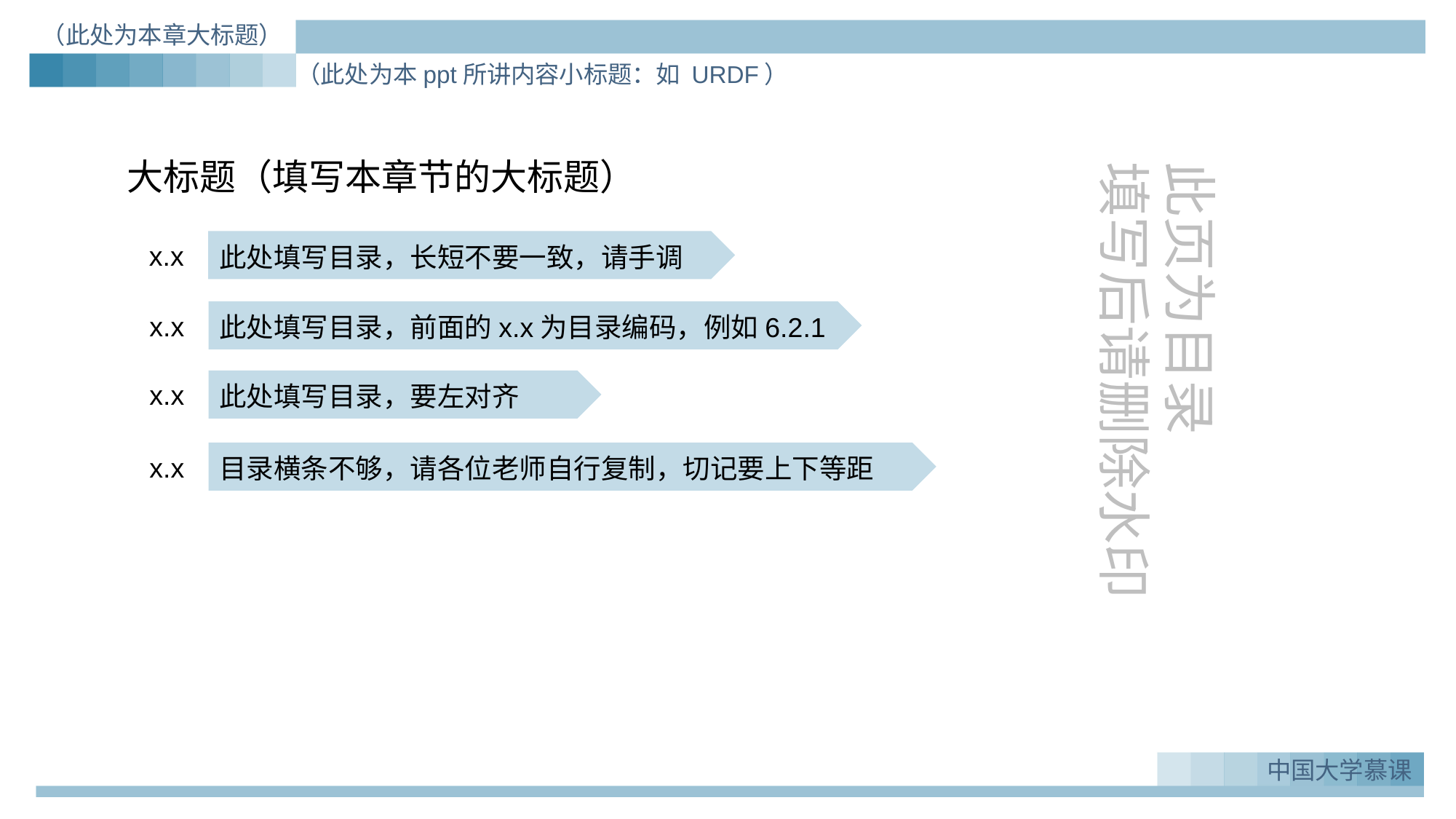

（此处为本章大标题）
（此处为本ppt所讲内容小标题：如 URDF）
大标题（填写本章节的大标题）
此页为目录
填写后请删除水印

x.x
此处填写目录，长短不要一致，请手调

x.x
此处填写目录，前面的x.x为目录编码，例如6.2.1

x.x
此处填写目录，要左对齐

x.x
目录横条不够，请各位老师自行复制，切记要上下等距
中国大学慕课